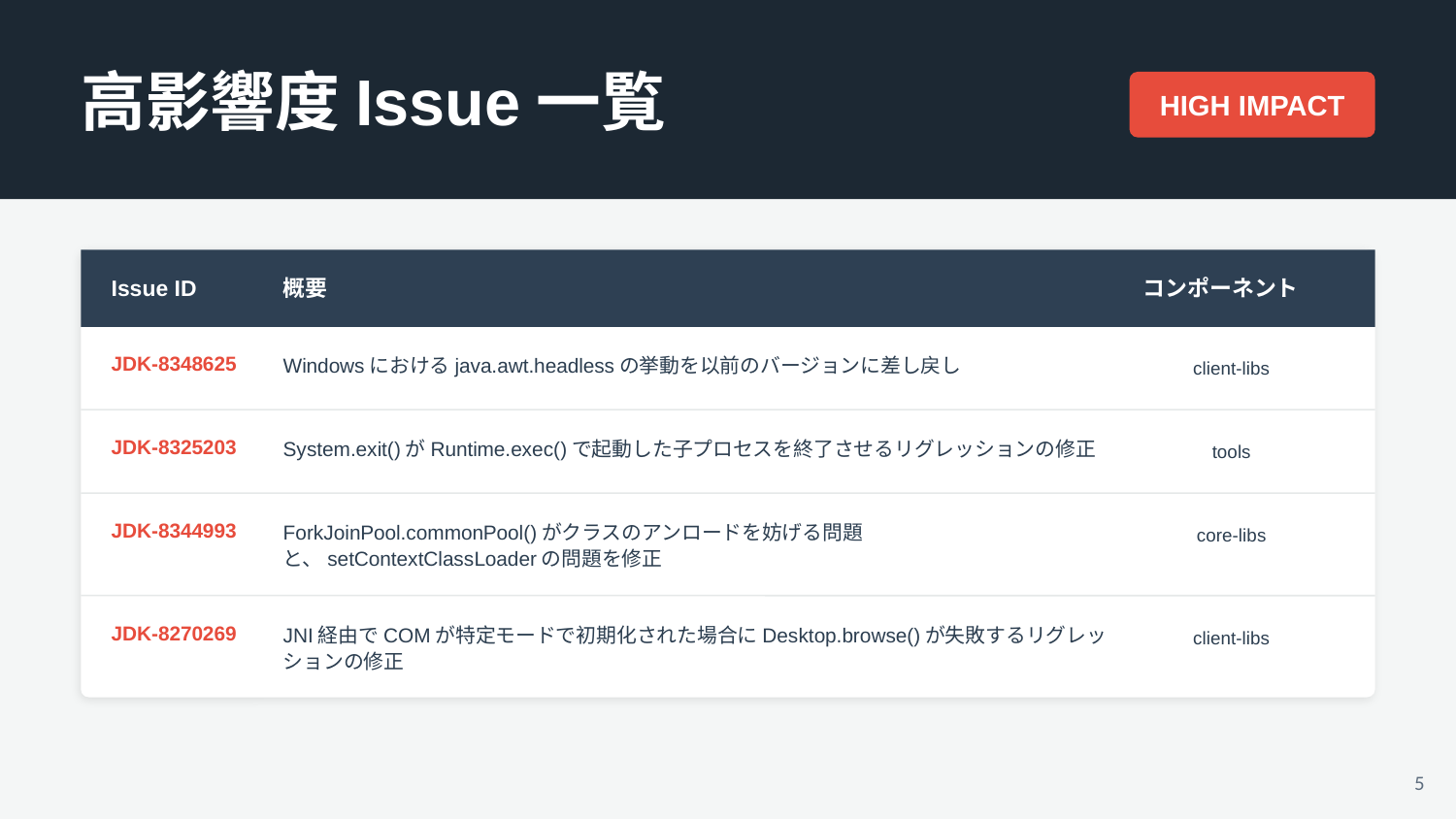

高影響度Issue一覧

HIGH IMPACT

Issue ID
概要
コンポーネント
JDK-8348625
Windowsにおけるjava.awt.headlessの挙動を以前のバージョンに差し戻し
client-libs

JDK-8325203
System.exit()がRuntime.exec()で起動した子プロセスを終了させるリグレッションの修正
tools

JDK-8344993
ForkJoinPool.commonPool()がクラスのアンロードを妨げる問題と、setContextClassLoaderの問題を修正
core-libs

JDK-8270269
JNI経由でCOMが特定モードで初期化された場合にDesktop.browse()が失敗するリグレッションの修正
client-libs
5